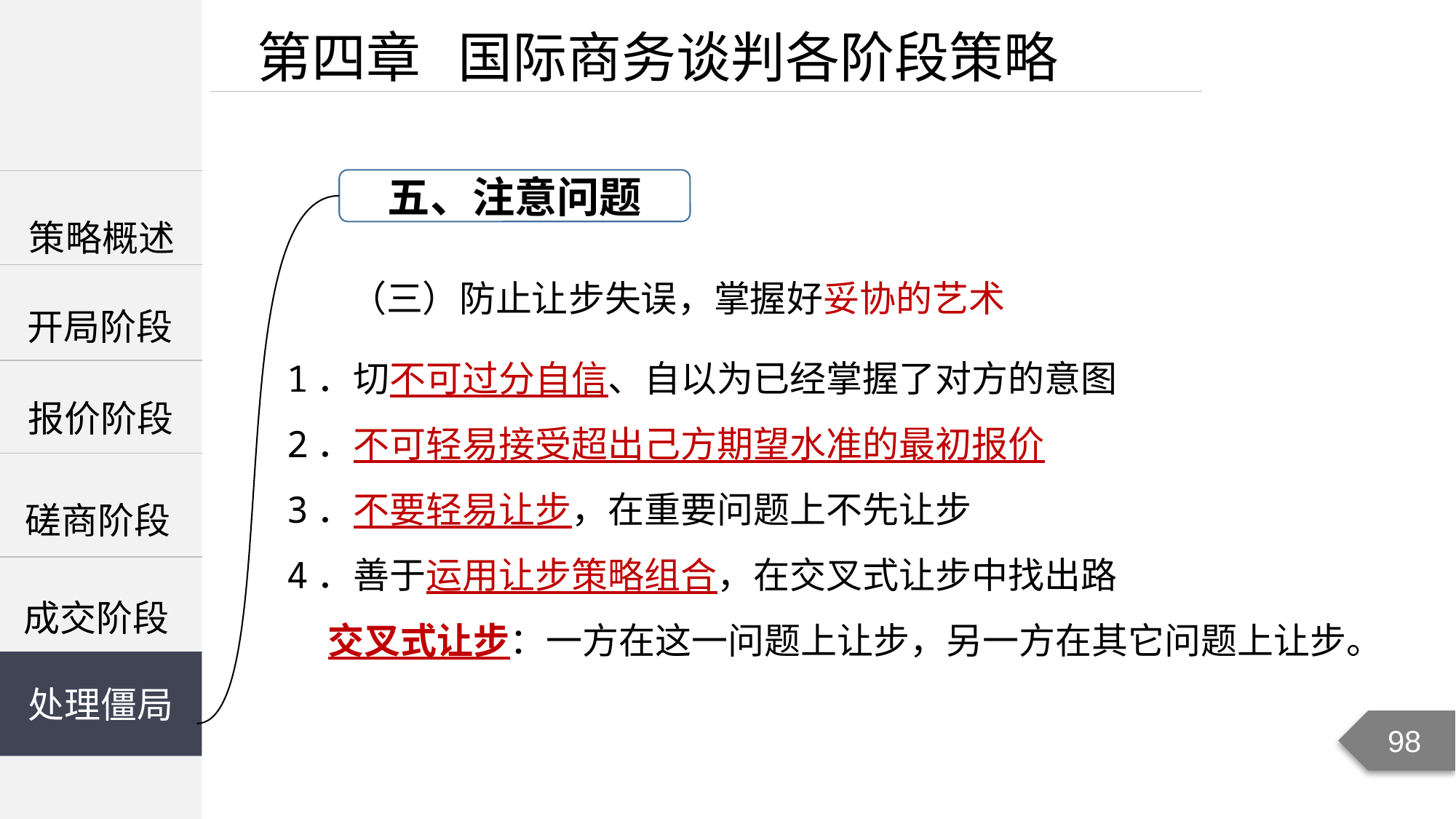

第四章   国际商务谈判各阶段策略
五、注意问题
|  |
| --- |
|  |
|  |
策略概述
（三）防止让步失误，掌握好妥协的艺术
开局阶段
1．切不可过分自信、自以为已经掌握了对方的意图
2．不可轻易接受超出己方期望水准的最初报价
3．不要轻易让步，在重要问题上不先让步
4．善于运用让步策略组合，在交叉式让步中找出路
    交叉式让步：一方在这一问题上让步，另一方在其它问题上让步。
报价阶段

磋商阶段

成交阶段

处理僵局
处理僵局
98